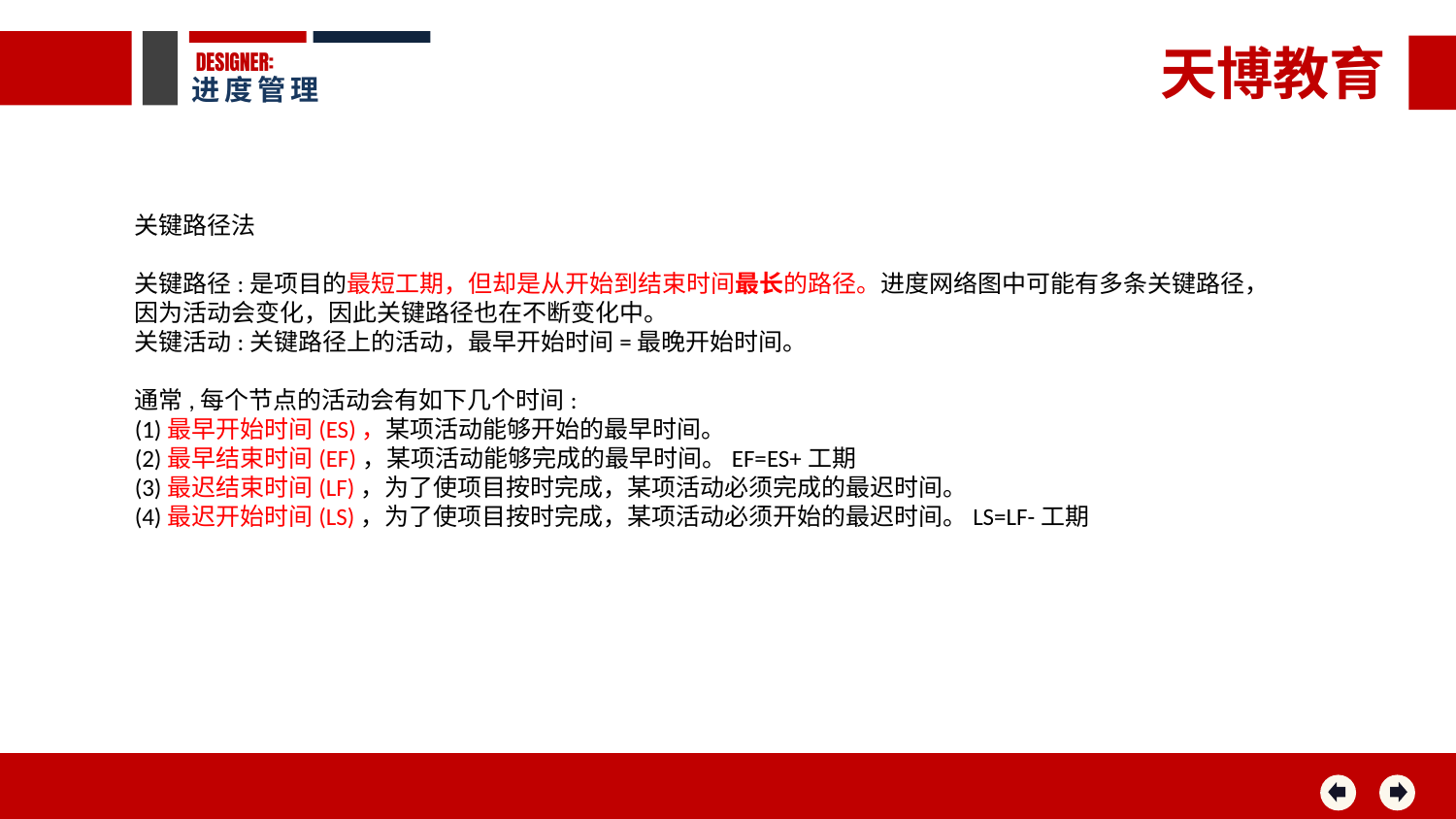

天博教育
DESIGNER:
进度管理
关键路径法

关键路径:是项目的最短工期，但却是从开始到结束时间最长的路径。进度网络图中可能有多条关键路径，因为活动会变化，因此关键路径也在不断变化中。
关键活动:关键路径上的活动，最早开始时间=最晚开始时间。

通常,每个节点的活动会有如下几个时间:
(1)最早开始时间(ES)，某项活动能够开始的最早时间。
(2)最早结束时间(EF)，某项活动能够完成的最早时间。EF=ES+工期
(3)最迟结束时间(LF)，为了使项目按时完成，某项活动必须完成的最迟时间。
(4)最迟开始时间(LS)，为了使项目按时完成，某项活动必须开始的最迟时间。LS=LF-工期